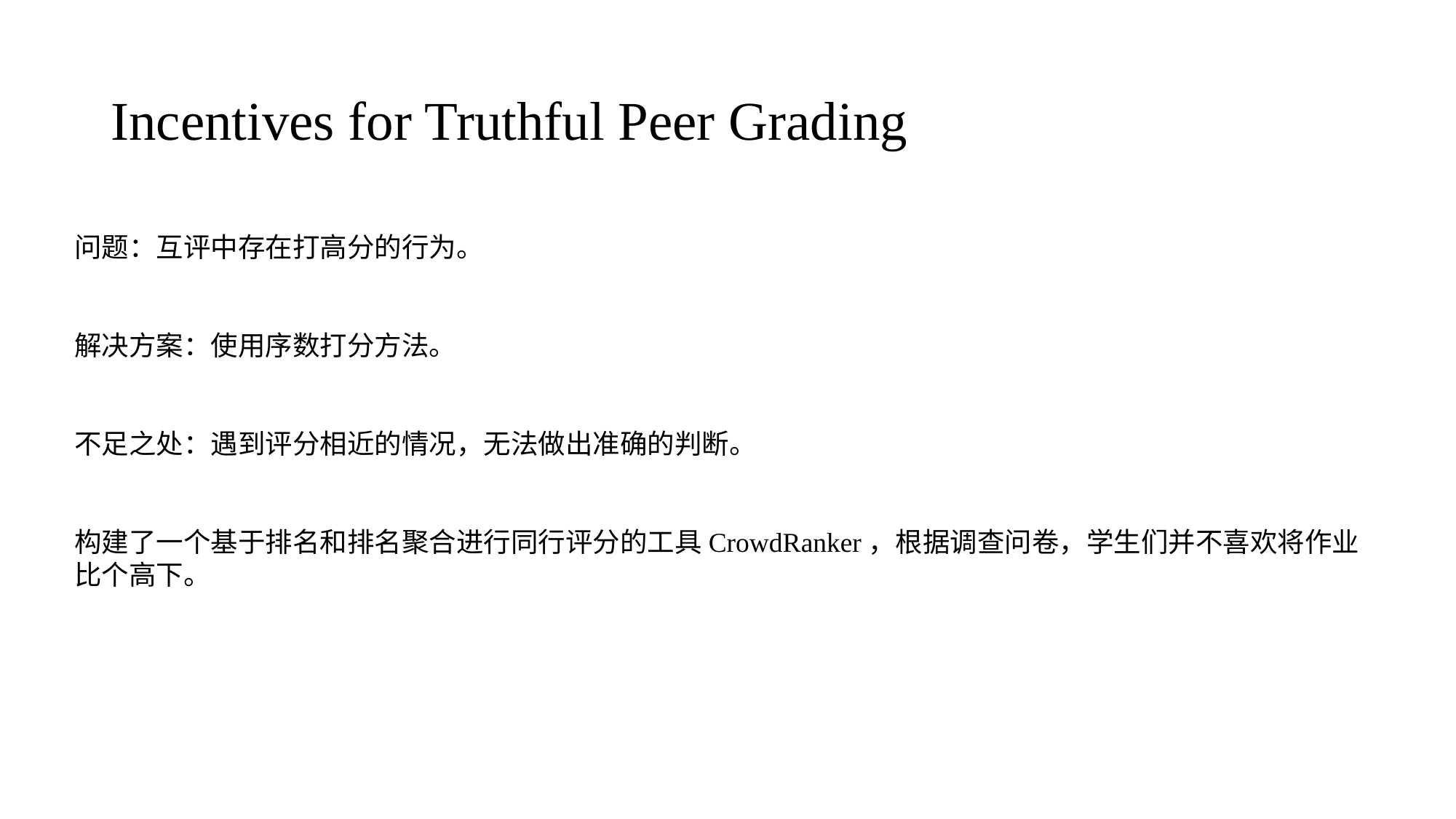

# Incentives for Truthful Peer Grading
问题：互评中存在打高分的行为。

解决方案：使用序数打分方法。

不足之处：遇到评分相近的情况，无法做出准确的判断。

构建了一个基于排名和排名聚合进行同行评分的工具CrowdRanker，根据调查问卷，学生们并不喜欢将作业比个高下。